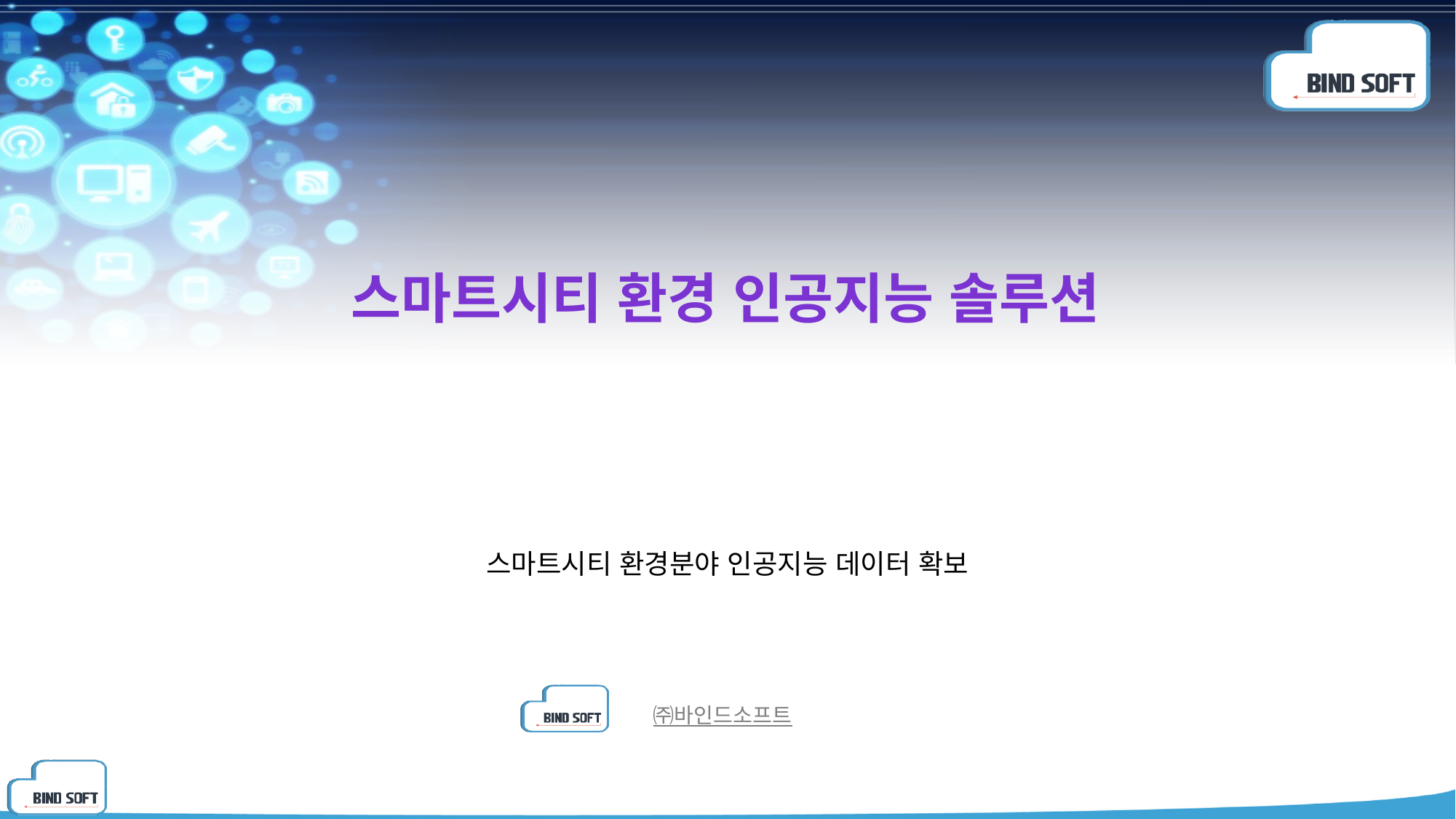

# 스마트시티 환경 인공지능 솔루션
스마트시티 환경분야 인공지능 데이터 확보